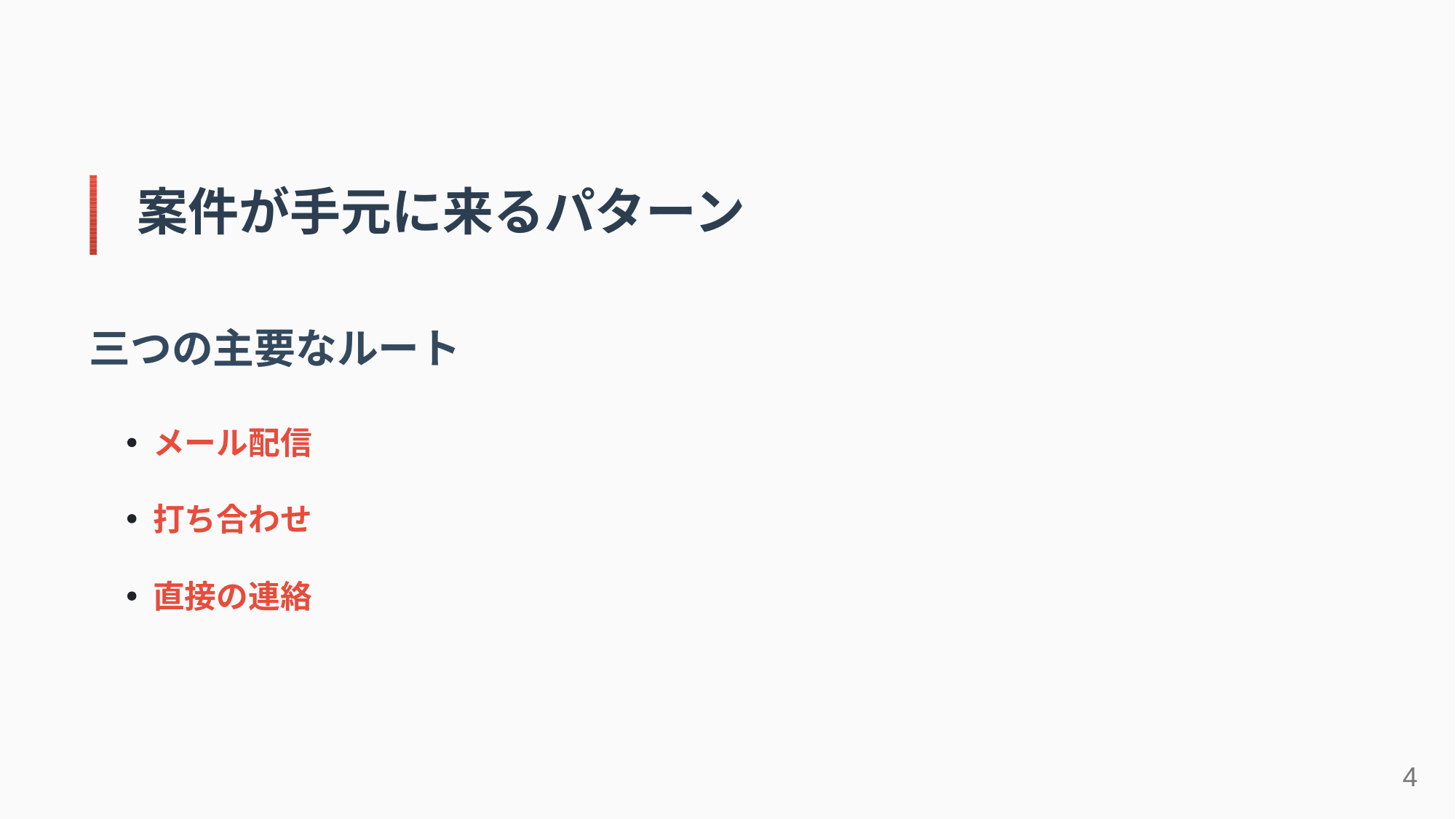

案件が⼿元に来るパターン

三つの主要なルート
メール配信

打ち合わせ

直接の連絡

4